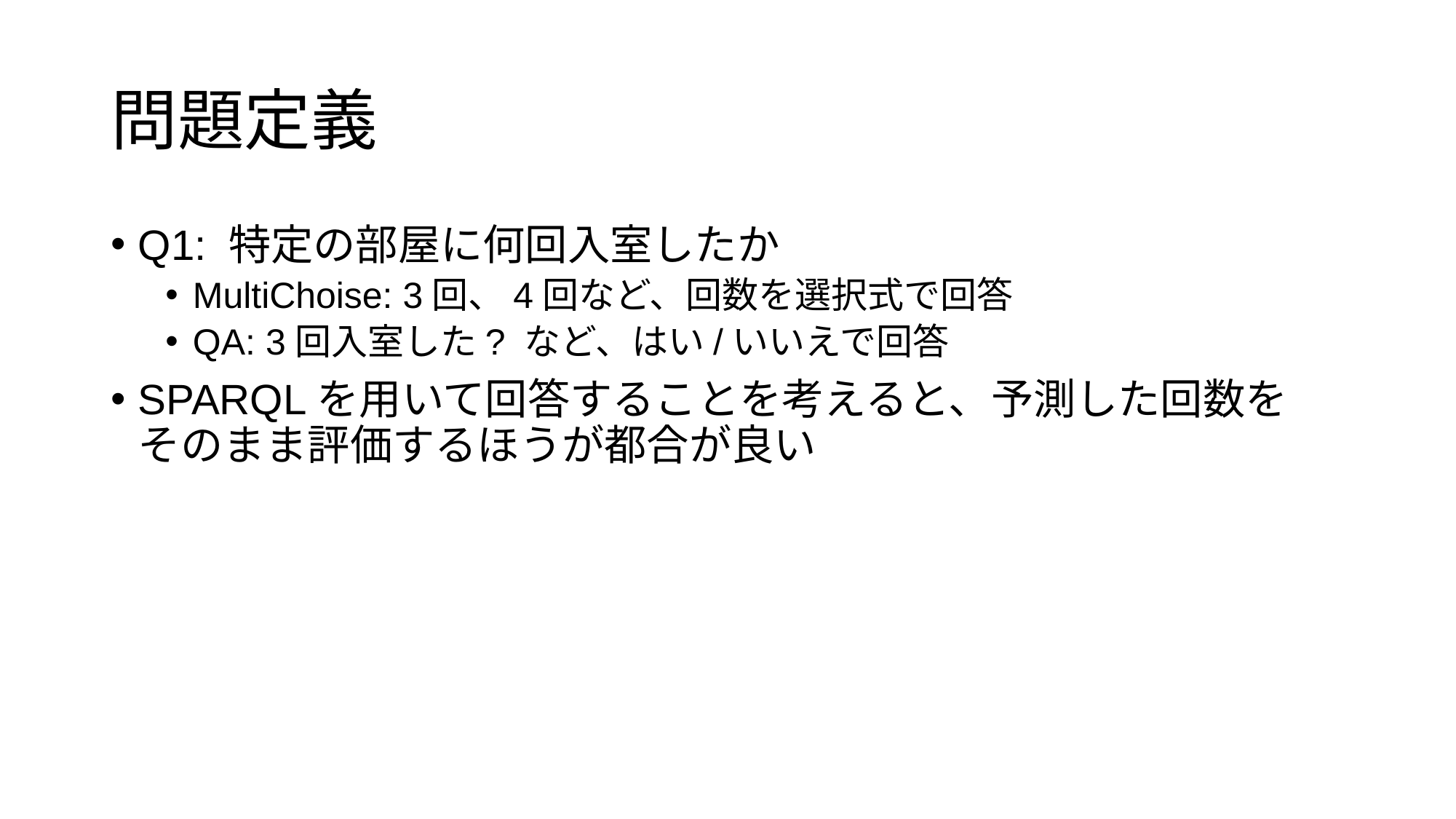

# 問題定義
Q1: 特定の部屋に何回入室したか
MultiChoise: 3回、4回など、回数を選択式で回答
QA: 3回入室した? など、はい/いいえで回答
SPARQLを用いて回答することを考えると、予測した回数を
そのまま評価するほうが都合が良い